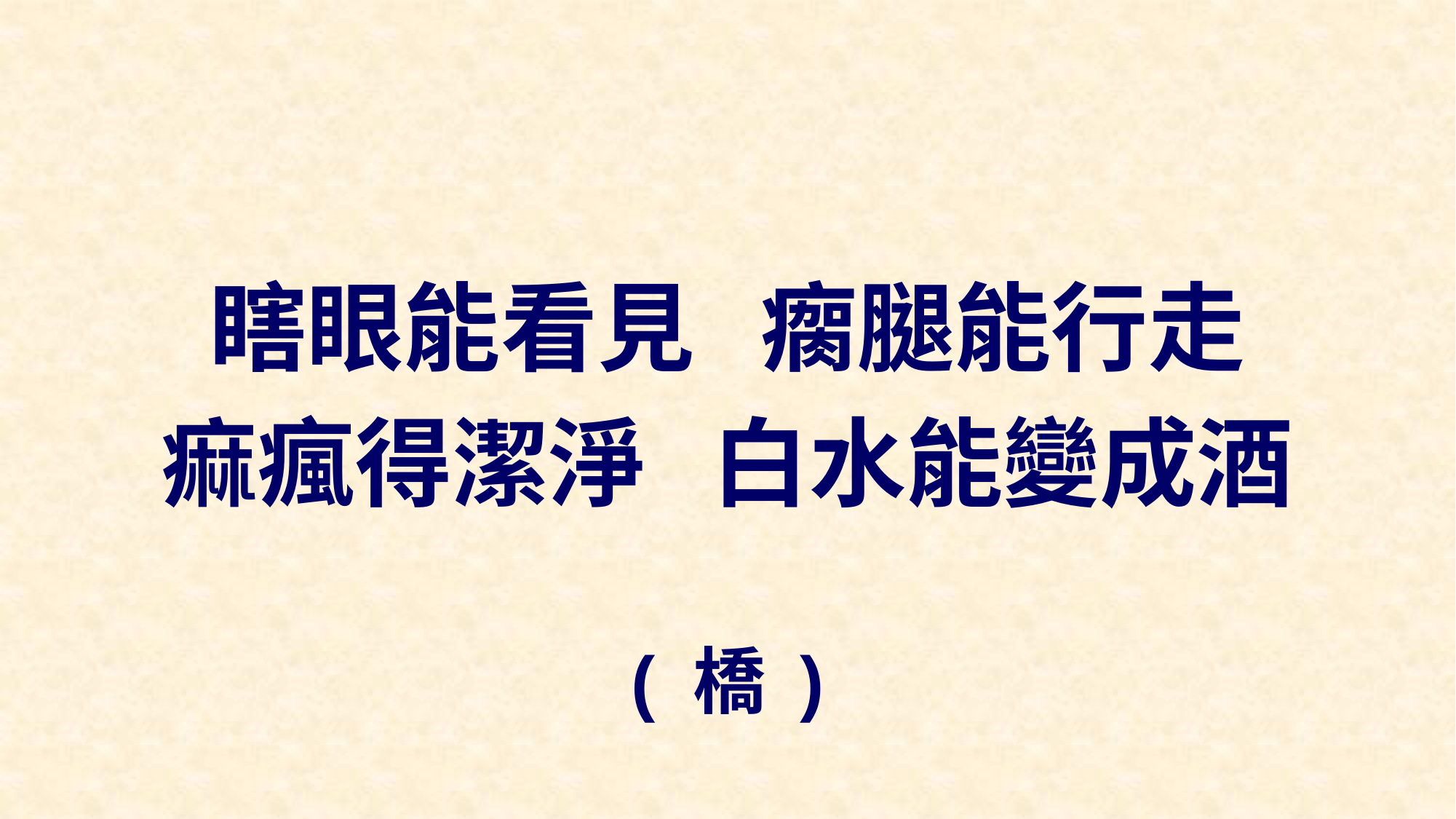

瞎眼能看見   瘸腿能行走
痲瘋得潔淨   白水能變成酒
( 橋 )